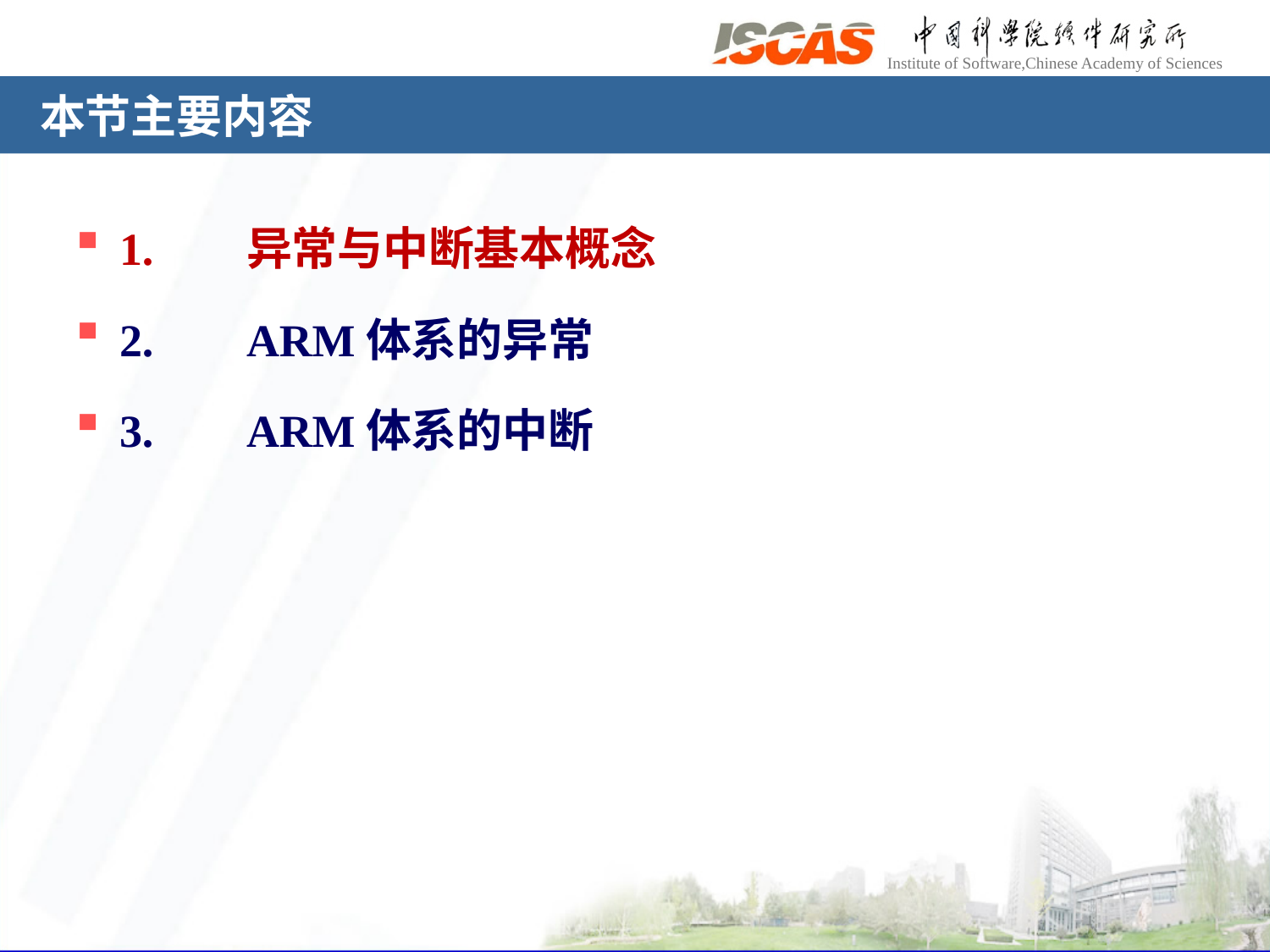

# 本节主要内容
1.	异常与中断基本概念
2.	ARM体系的异常
3. 	ARM体系的中断